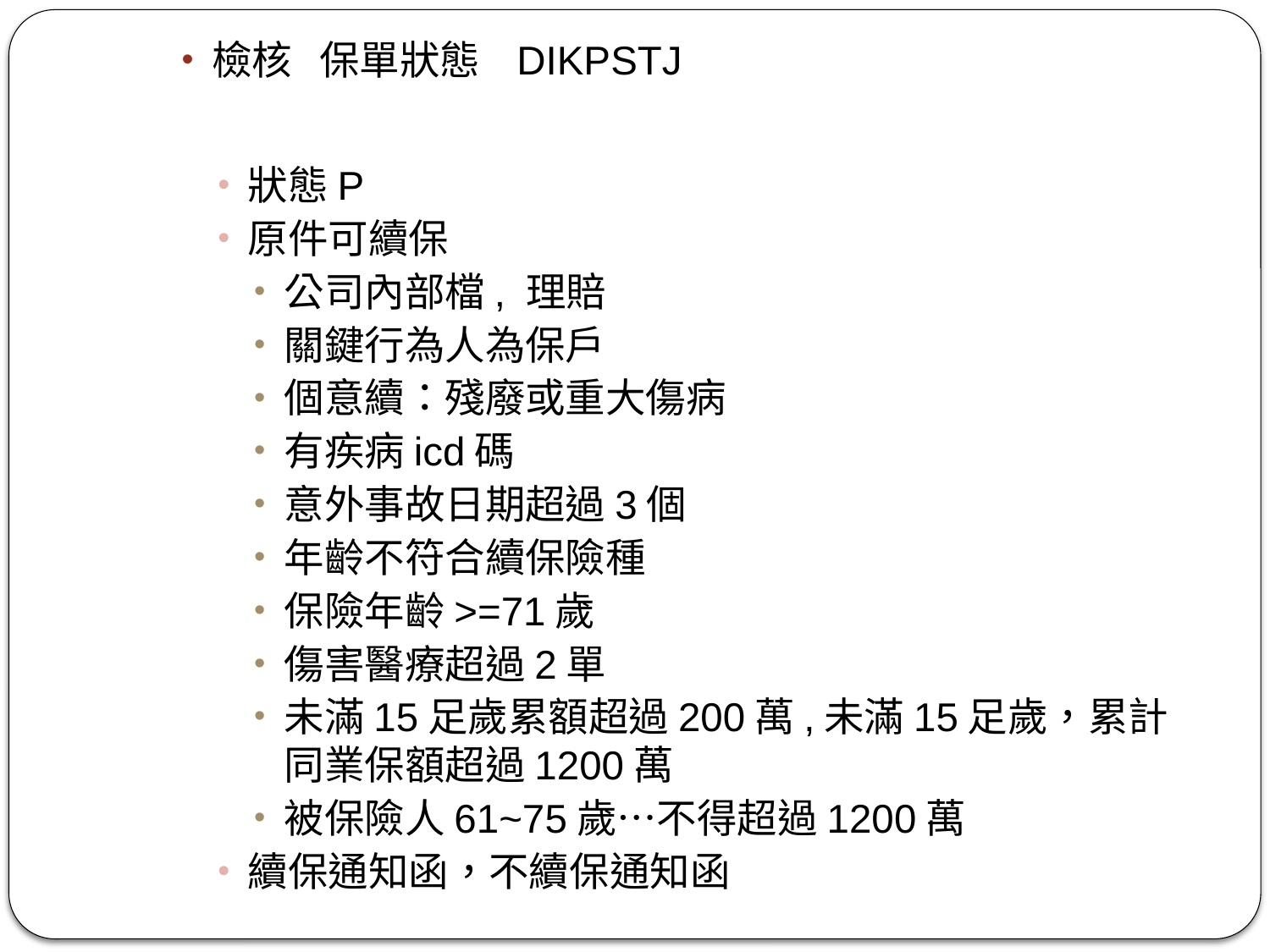

檢核   保單狀態   DIKPSTJ

狀態P
原件可續保
公司內部檔, 理賠
關鍵行為人為保戶
個意續：殘廢或重大傷病
有疾病icd碼
意外事故日期超過3個
年齡不符合續保險種
保險年齡>=71歲
傷害醫療超過2單
未滿15足歲累額超過200萬,未滿15足歲，累計同業保額超過1200萬
被保險人61~75歲…不得超過1200萬
續保通知函，不續保通知函